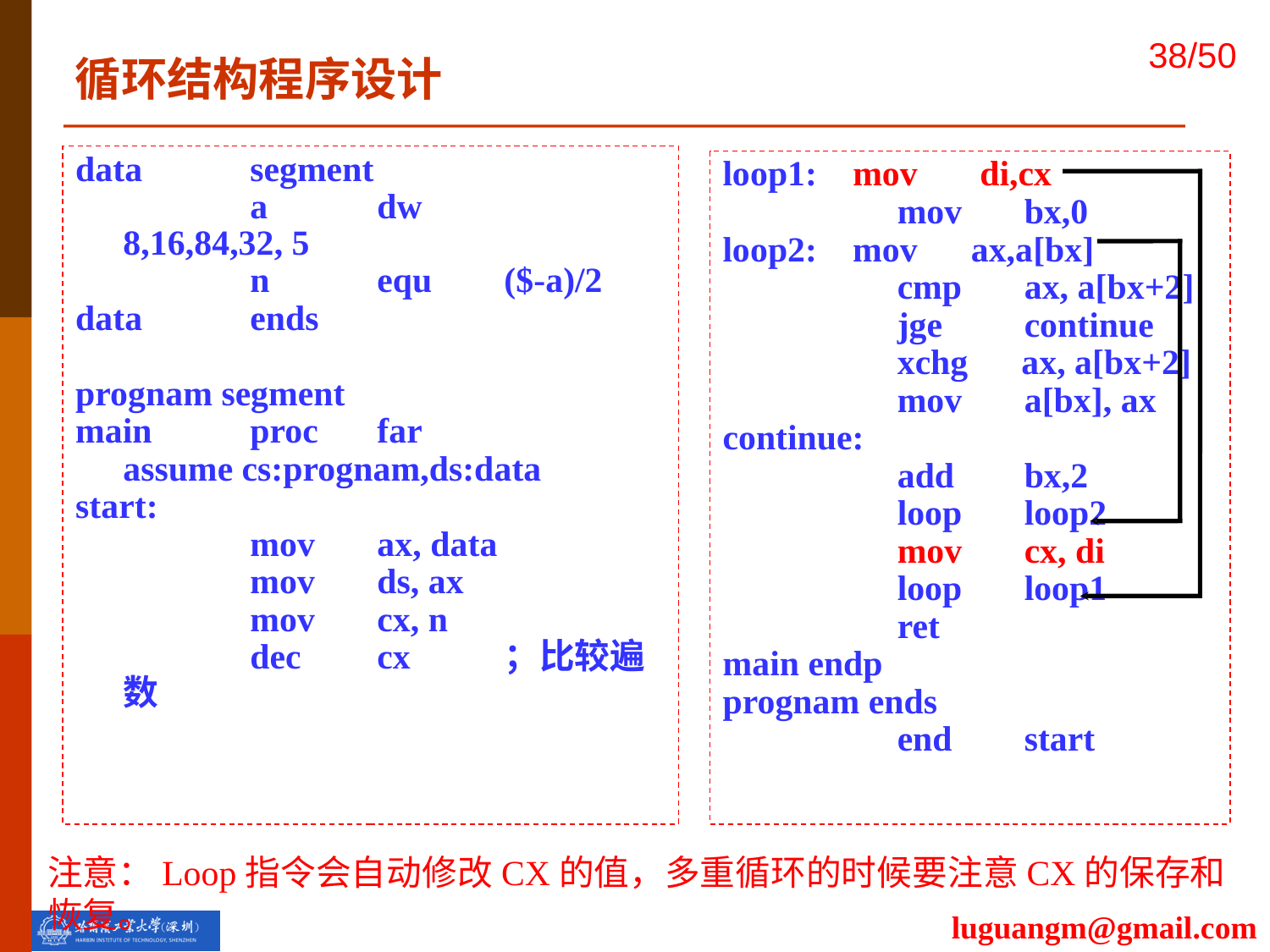

循环结构程序设计
data 	segment
   		a 	dw 	 8,16,84,32, 5
 		n 	equ  	($-a)/2
data 	ends

prognam segment
main 	proc 	far
     	assume cs:prognam,ds:data
start:
        	mov 	ax, data
        	mov 	ds, ax
        	mov 	cx, n
        	dec 	cx	；比较遍数
loop1:    mov       di,cx
        	mov 	bx,0
loop2:    mov      ax,a[bx]
        	cmp 	ax, a[bx+2]
        	jge 	continue
        	xchg      ax, a[bx+2]
        	mov 	a[bx], ax
continue:
        	add 	bx,2
        	loop 	loop2
        	mov 	cx, di
        	loop 	loop1
        	ret
main endp
prognam ends
        	end 	start

注意：Loop指令会自动修改CX的值，多重循环的时候要注意CX的保存和恢复。